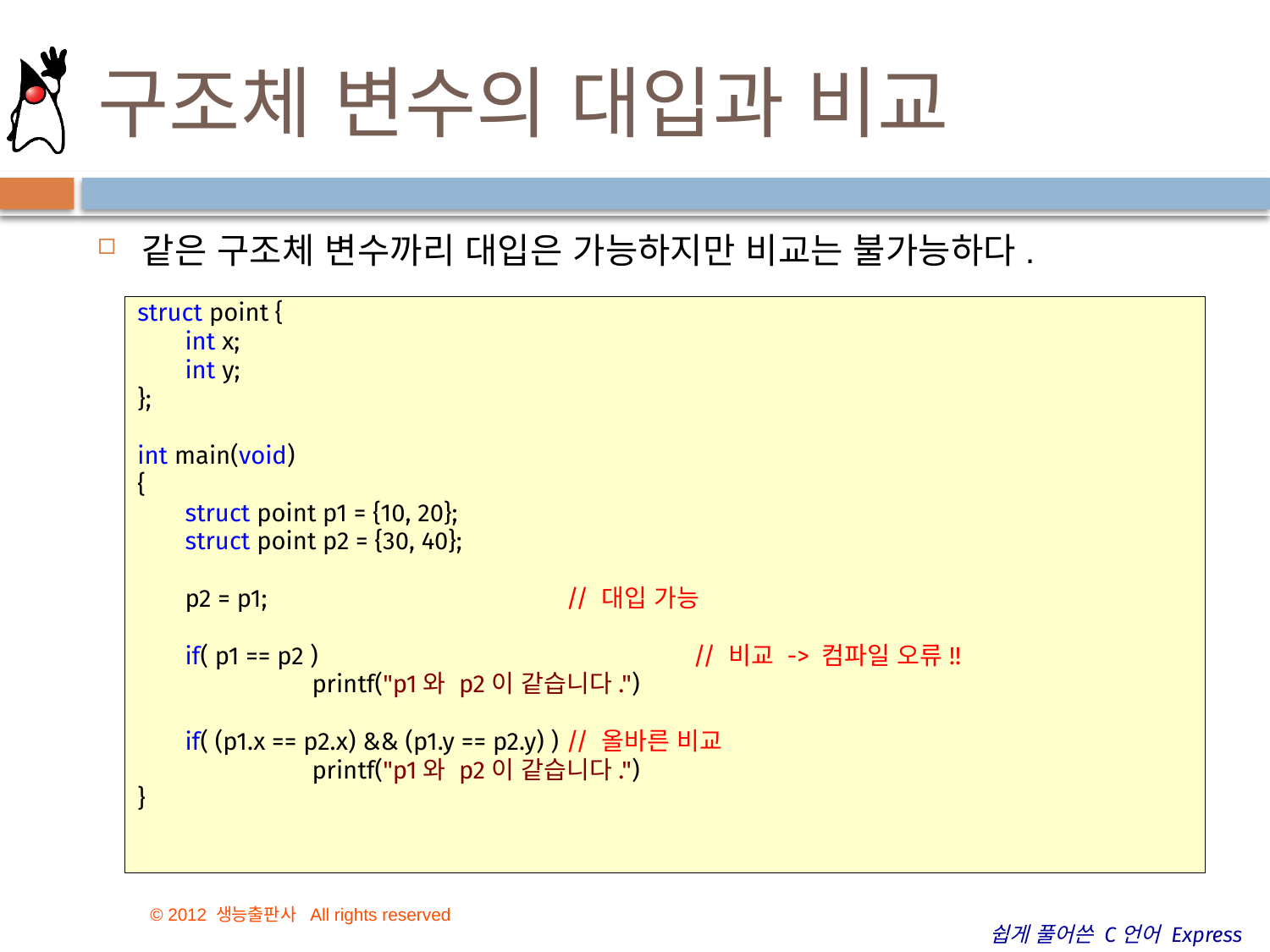

# 구조체 변수의 대입과 비교
같은 구조체 변수까리 대입은 가능하지만 비교는 불가능하다.
struct point {
	int x;
	int y;
};

int main(void)
{
	struct point p1 = {10, 20};
	struct point p2 = {30, 40};

	p2 = p1;			// 대입 가능

	if( p1 == p2 )			// 비교 -> 컴파일 오류!!
		printf("p1와 p2이 같습니다.")

	if( (p1.x == p2.x) && (p1.y == p2.y) )	// 올바른 비교
		printf("p1와 p2이 같습니다.")
}